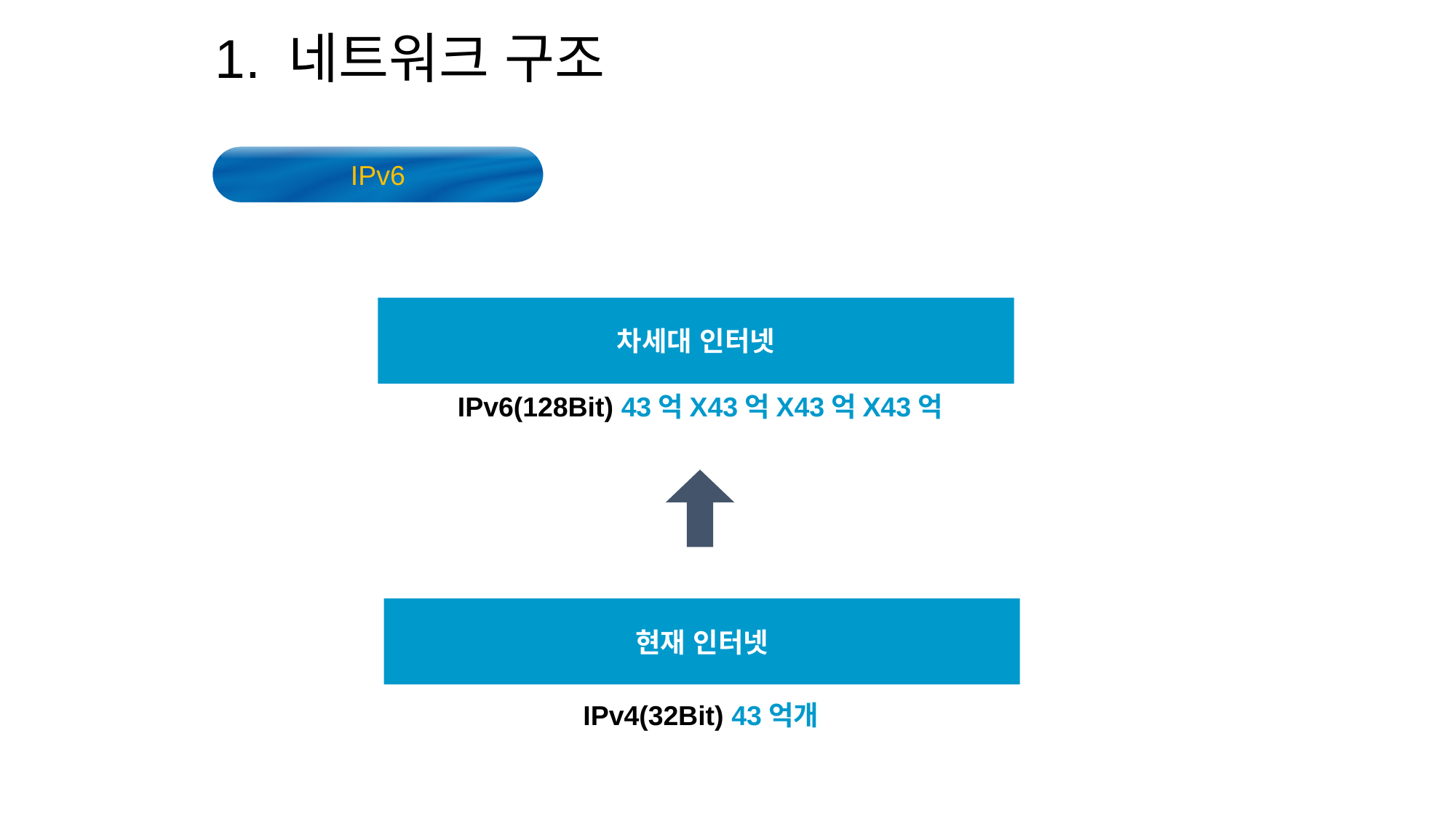

1. 네트워크 구조
IPv6

차세대 인터넷
IPv6(128Bit) 43억X43억X43억X43억

현재 인터넷
IPv4(32Bit) 43억개